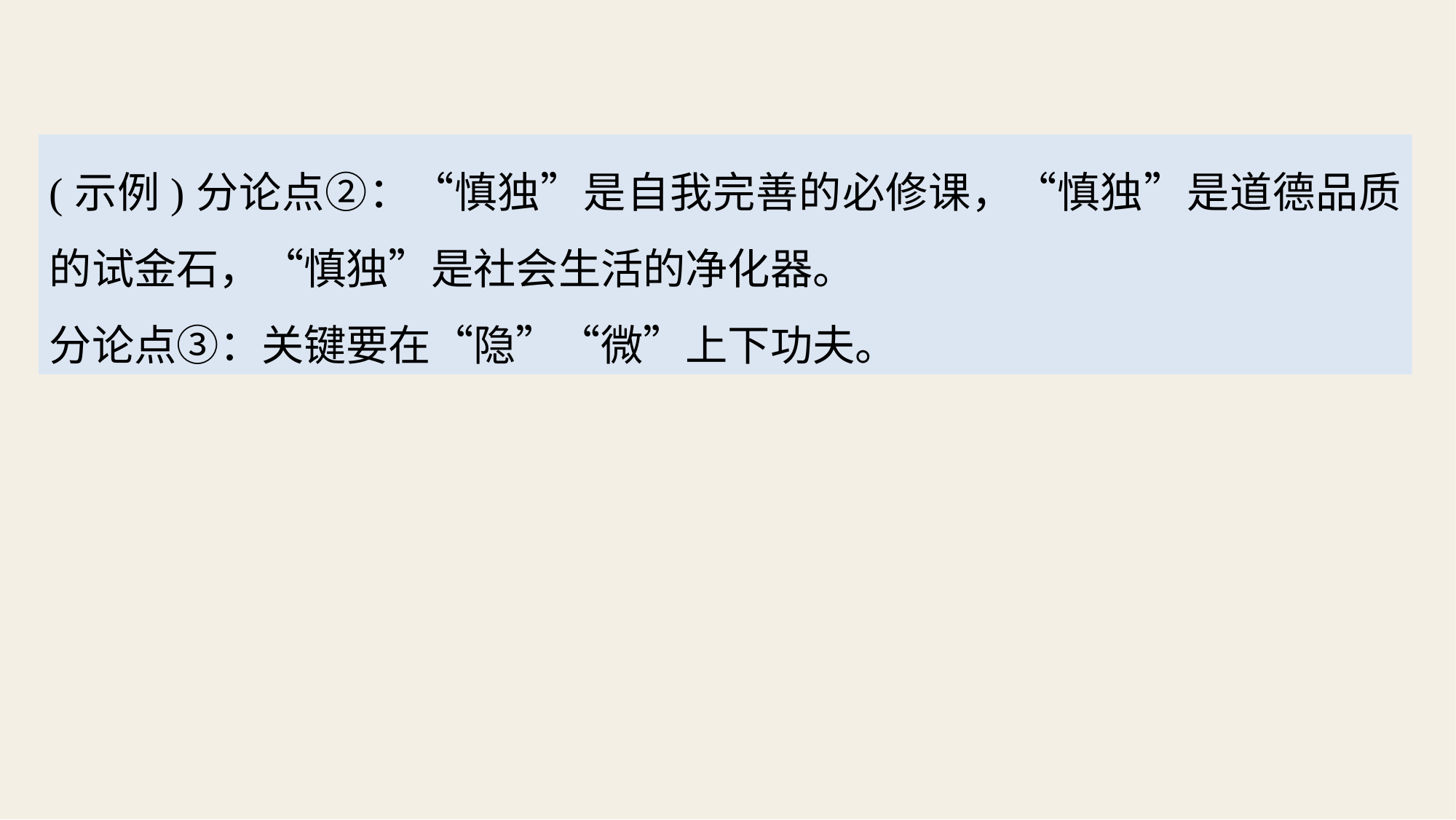

(示例)分论点②：“慎独”是自我完善的必修课，“慎独”是道德品质的试金石，“慎独”是社会生活的净化器。
分论点③：关键要在“隐”“微”上下功夫。